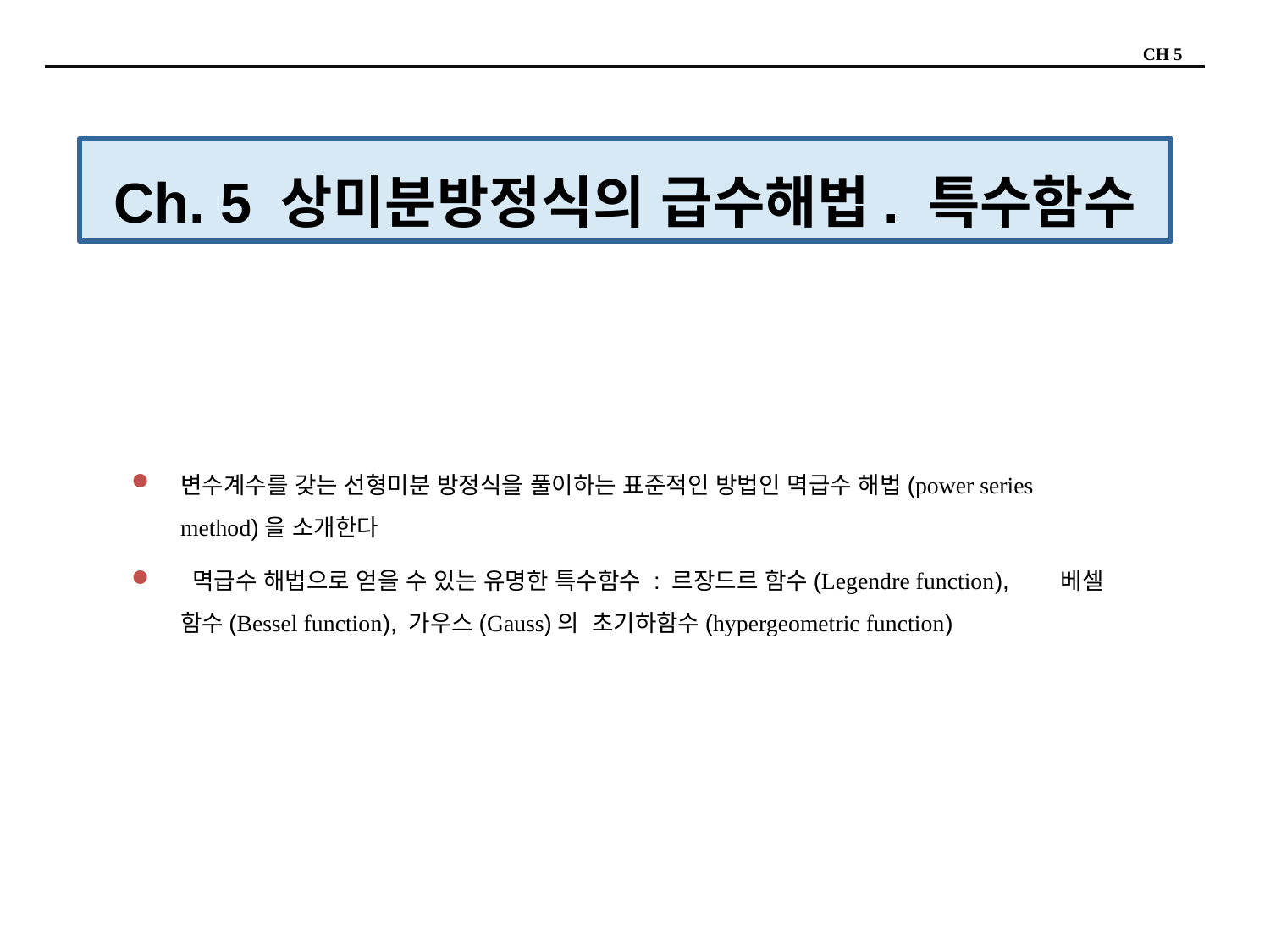

CH 5
Ch. 5 상미분방정식의 급수해법. 특수함수

변수계수를 갖는 선형미분 방정식을 풀이하는 표준적인 방법인 멱급수 해법(power series method)을 소개한다
 멱급수 해법으로 얻을 수 있는 유명한 특수함수 : 르장드르 함수(Legendre function),       베셀 함수(Bessel function), 가우스(Gauss)의  초기하함수(hypergeometric function)